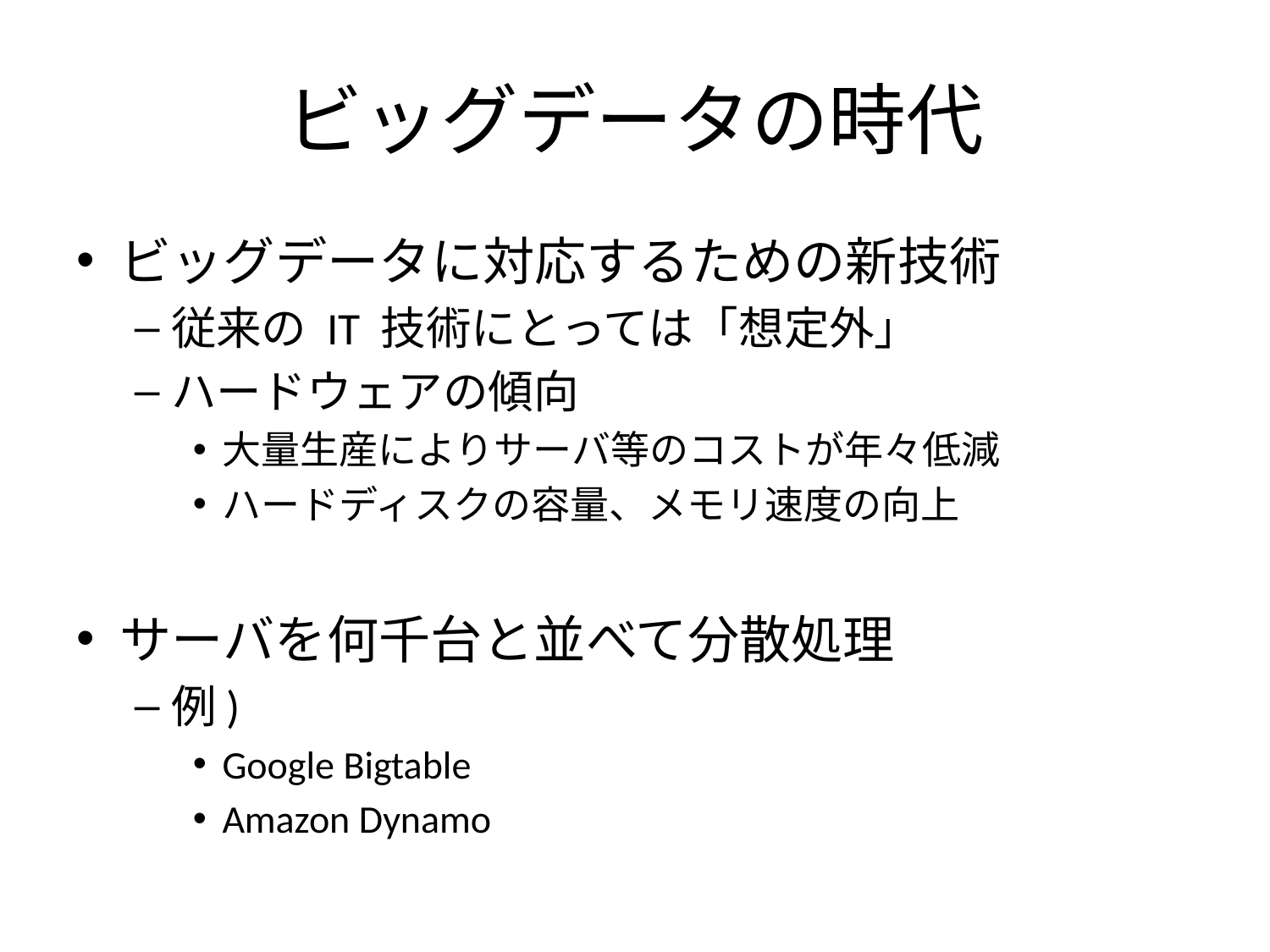

# ビッグデータの時代
ビッグデータに対応するための新技術
従来の IT 技術にとっては「想定外」
ハードウェアの傾向
大量生産によりサーバ等のコストが年々低減
ハードディスクの容量、メモリ速度の向上

サーバを何千台と並べて分散処理
例)
Google Bigtable
Amazon Dynamo